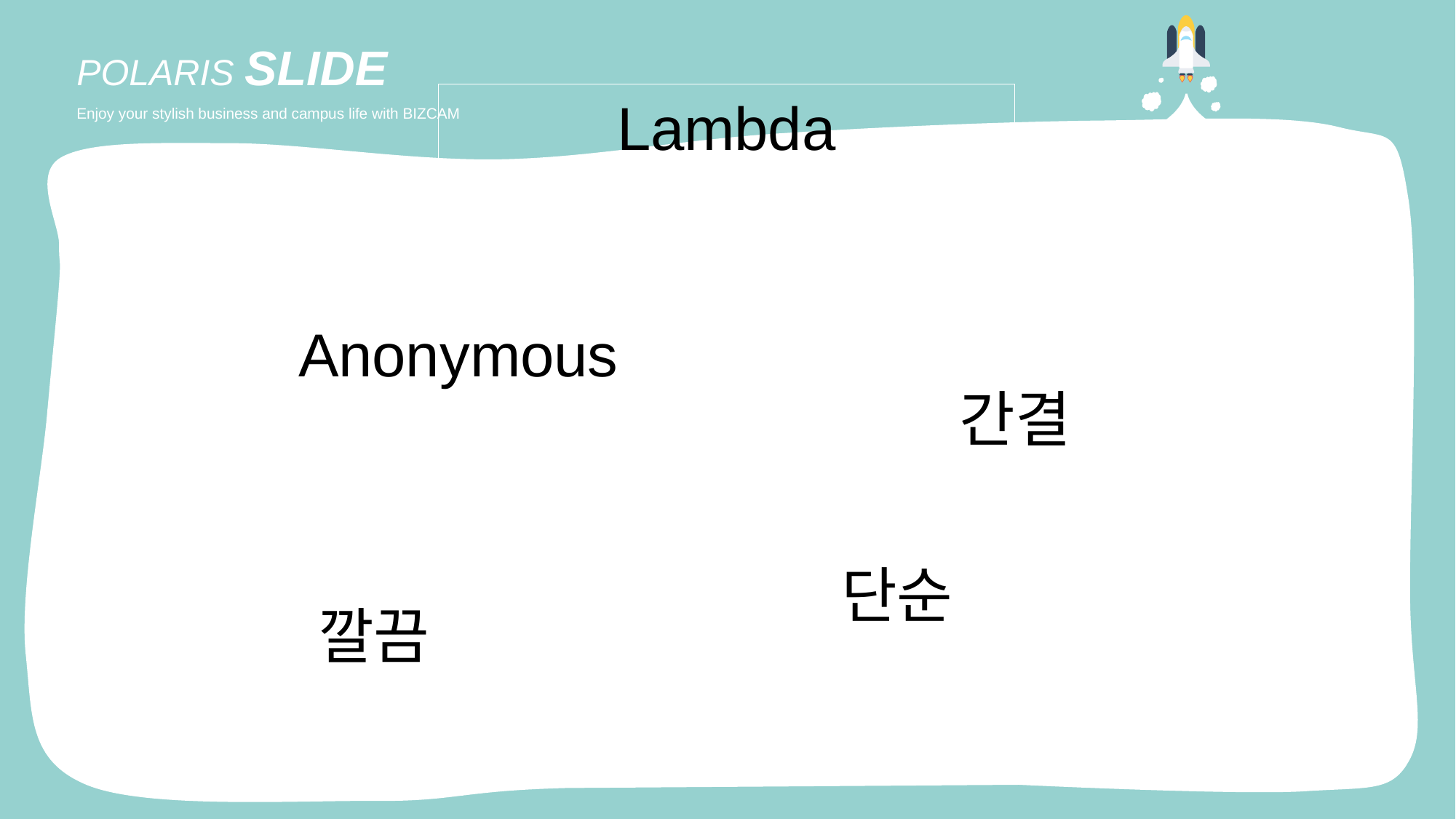

POLARIS SLIDE
Enjoy your stylish business and campus life with BIZCAM

Lambda

Anonymous
간결
단순
깔끔